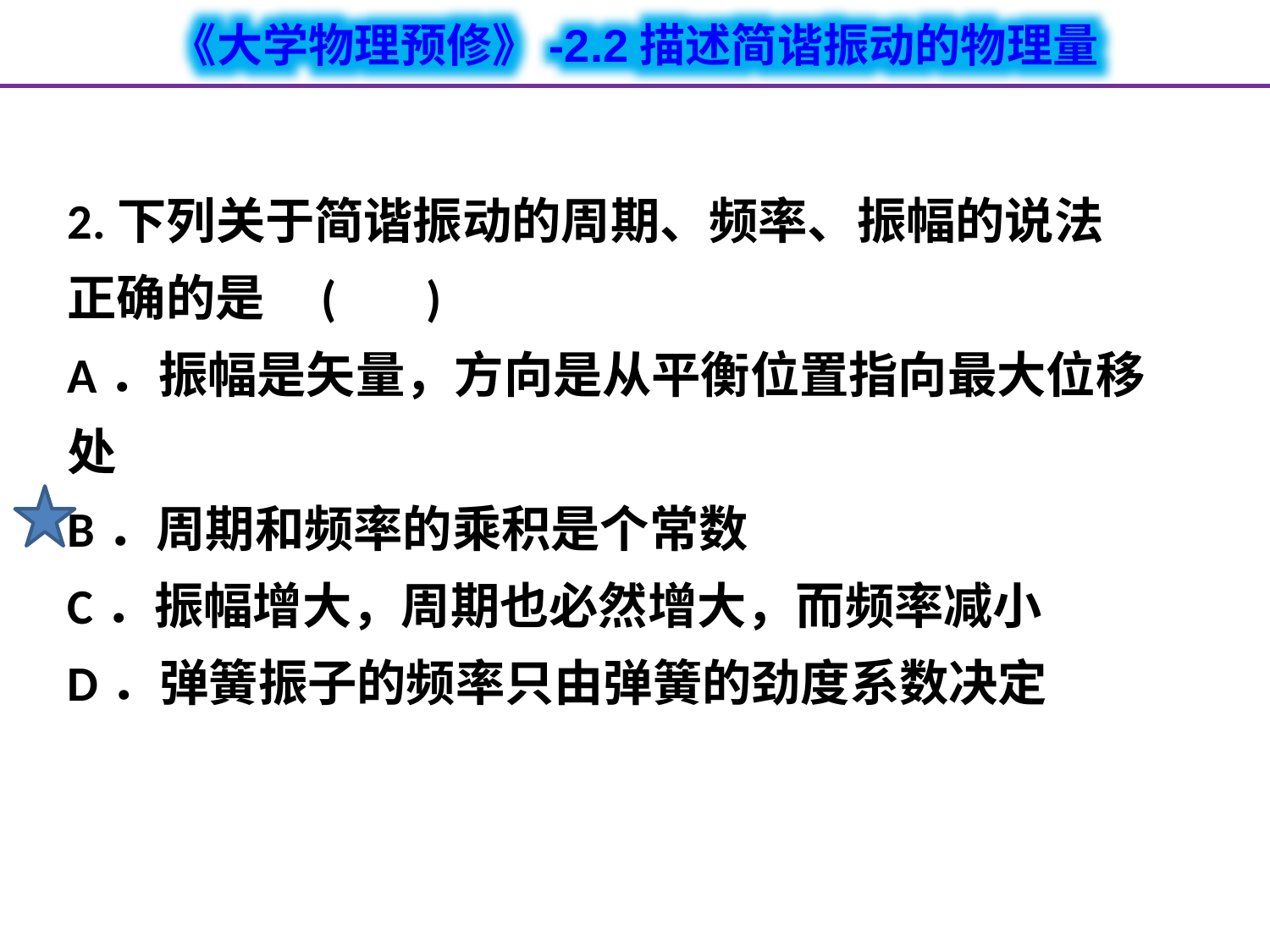

2.下列关于简谐振动的周期、频率、振幅的说法正确的是    (        )
A．振幅是矢量，方向是从平衡位置指向最大位移处
B．周期和频率的乘积是个常数
C．振幅增大，周期也必然增大，而频率减小
D．弹簧振子的频率只由弹簧的劲度系数决定